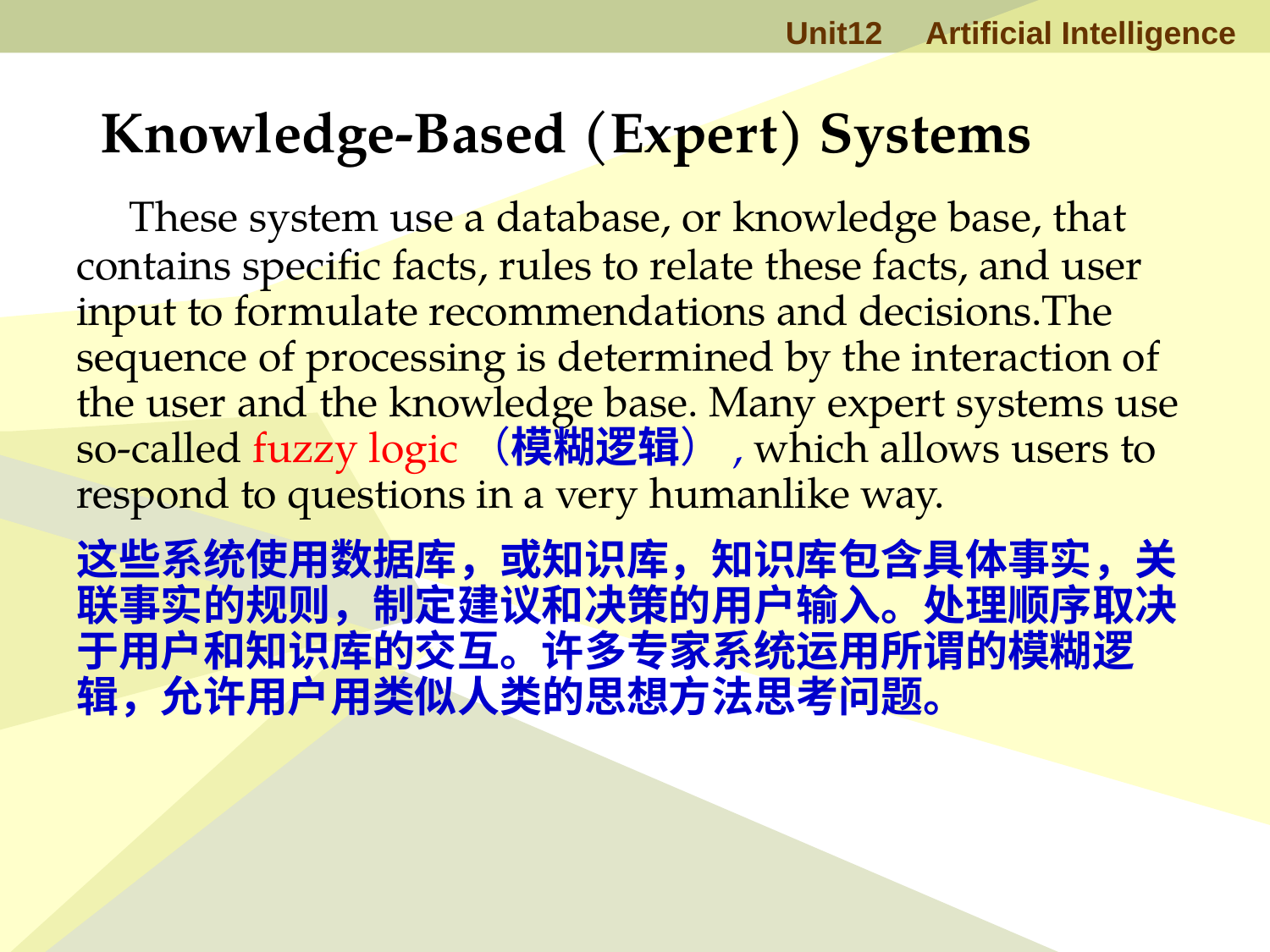

Knowledge-Based (Expert) Systems
    These system use a database, or knowledge base, that contains specific facts, rules to relate these facts, and user input to formulate recommendations and decisions.The sequence of processing is determined by the interaction of the user and the knowledge base. Many expert systems use so-called fuzzy logic（模糊逻辑）, which allows users to respond to questions in a very humanlike way.
这些系统使用数据库，或知识库，知识库包含具体事实，关联事实的规则，制定建议和决策的用户输入。处理顺序取决于用户和知识库的交互。许多专家系统运用所谓的模糊逻辑，允许用户用类似人类的思想方法思考问题。